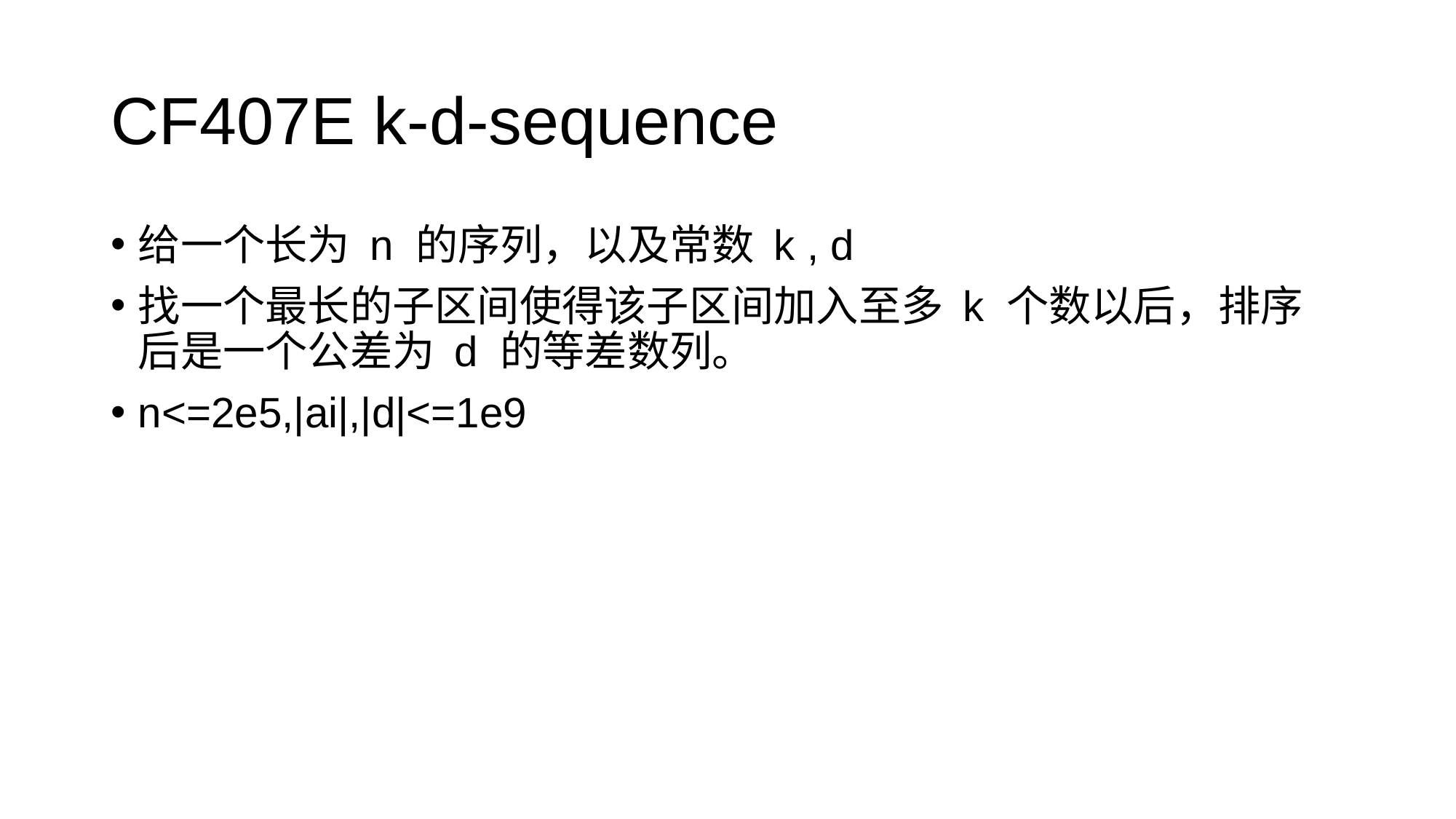

# CF407E k-d-sequence
给一个长为 n 的序列，以及常数 k , d
找一个最长的子区间使得该子区间加入至多 k 个数以后，排序后是一个公差为 d 的等差数列。
n<=2e5,|ai|,|d|<=1e9